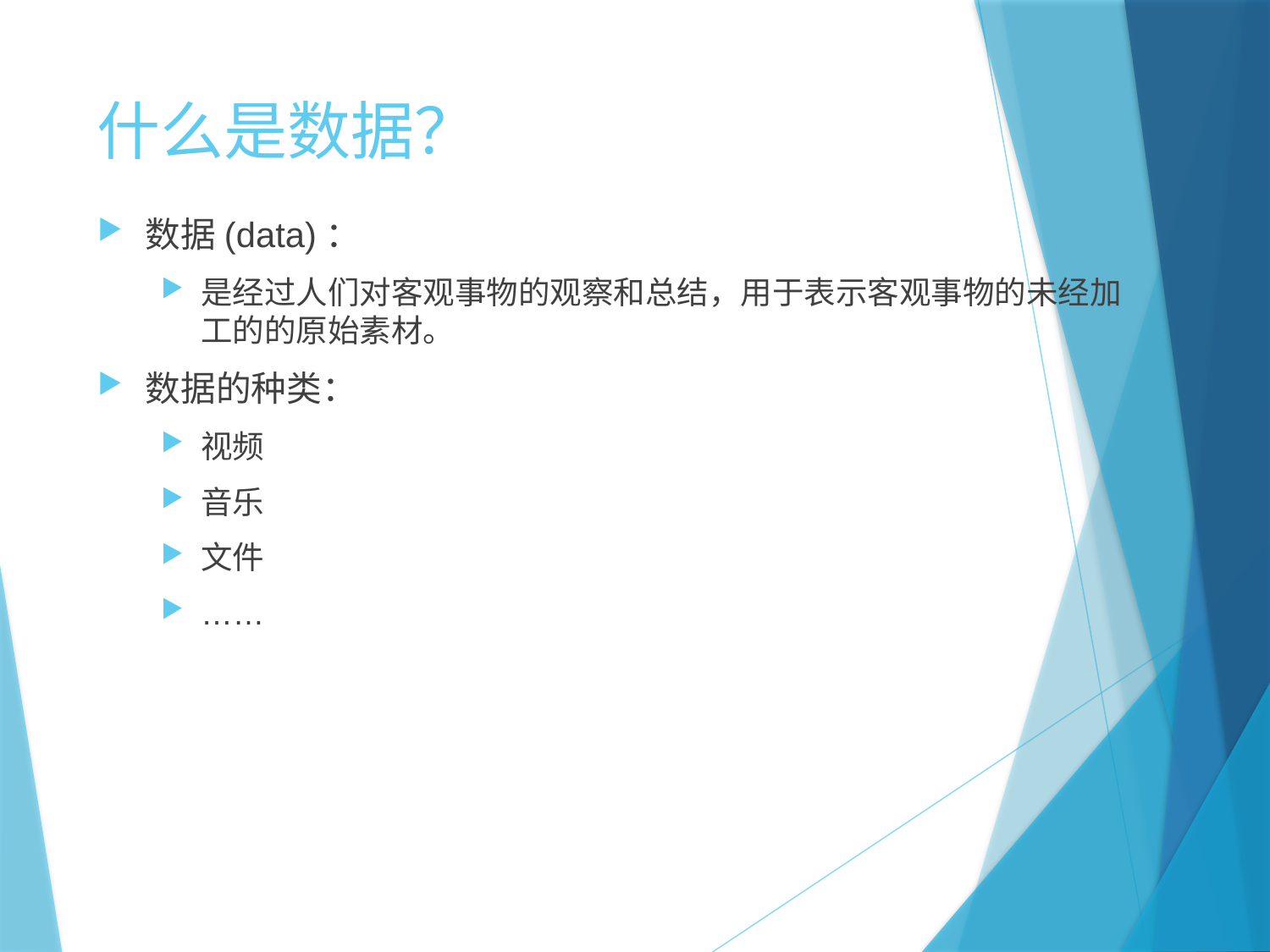

# 什么是数据？
数据(data)：
是经过人们对客观事物的观察和总结，用于表示客观事物的未经加工的的原始素材。
数据的种类：
视频
音乐
文件
……